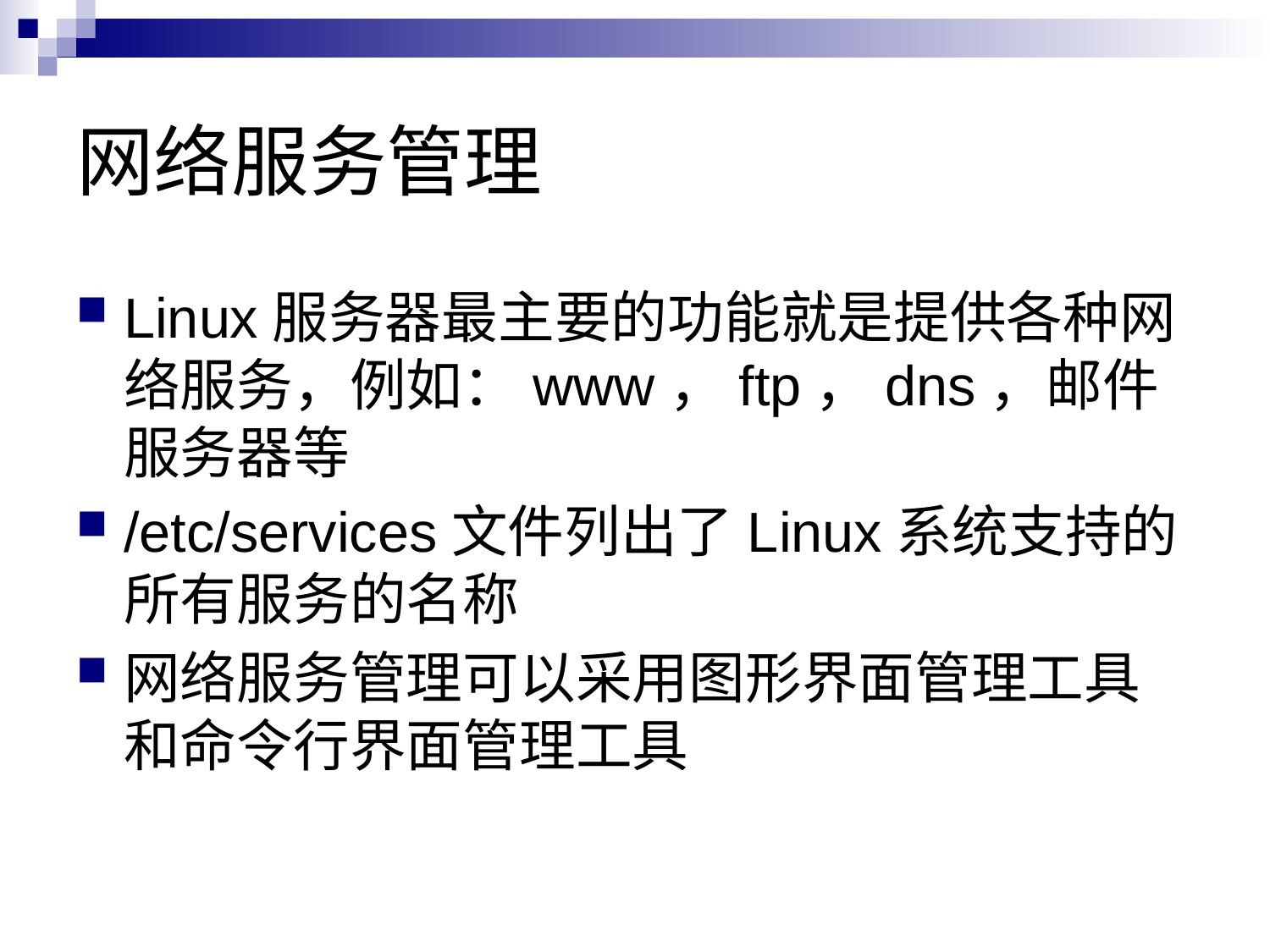

# 网络服务管理
Linux服务器最主要的功能就是提供各种网络服务，例如：www，ftp，dns，邮件服务器等
/etc/services文件列出了Linux系统支持的所有服务的名称
网络服务管理可以采用图形界面管理工具和命令行界面管理工具